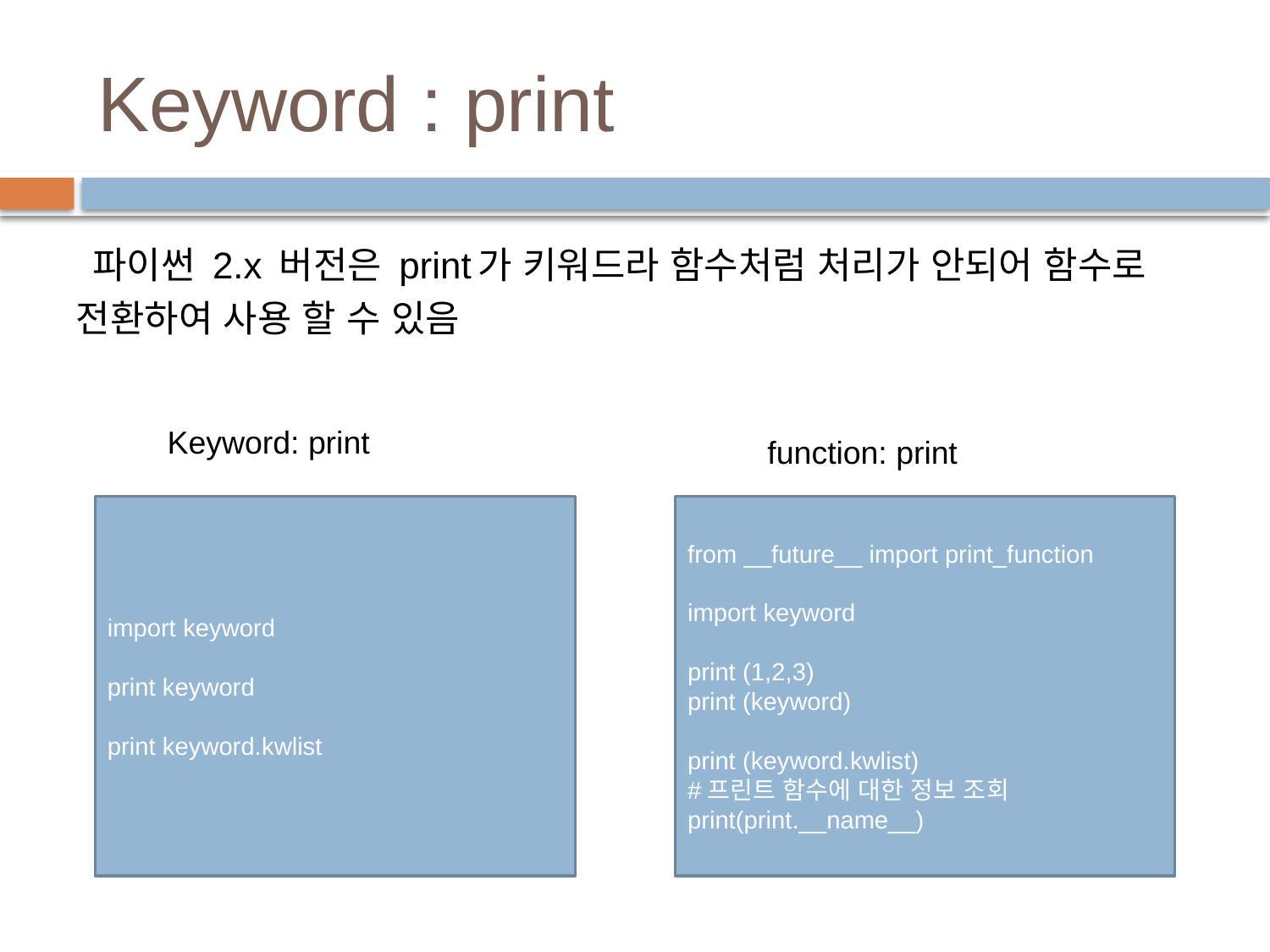

# Keyword : print
 파이썬 2.x 버전은 print가 키워드라 함수처럼 처리가 안되어 함수로 전환하여 사용 할 수 있음
Keyword: print
function: print
import keyword

print keyword

print keyword.kwlist
from __future__ import print_function

import keyword

print (1,2,3)
print (keyword)

print (keyword.kwlist)
#프린트 함수에 대한 정보 조회
print(print.__name__)